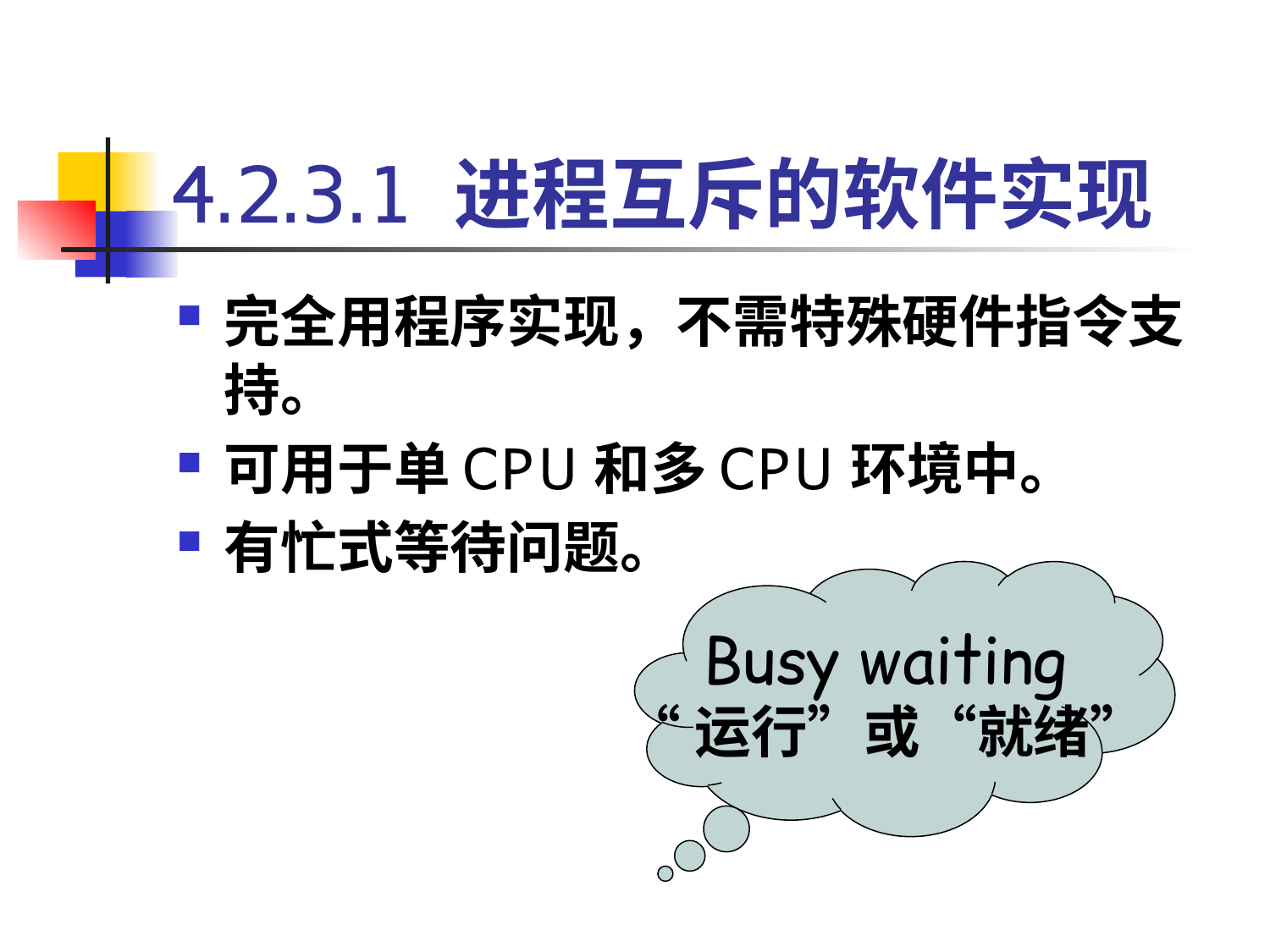

# 4.2.3.1 进程互斥的软件实现
完全用程序实现，不需特殊硬件指令支持。
可用于单CPU和多CPU环境中。
有忙式等待问题。

Busy waiting
“运行”或“就绪”